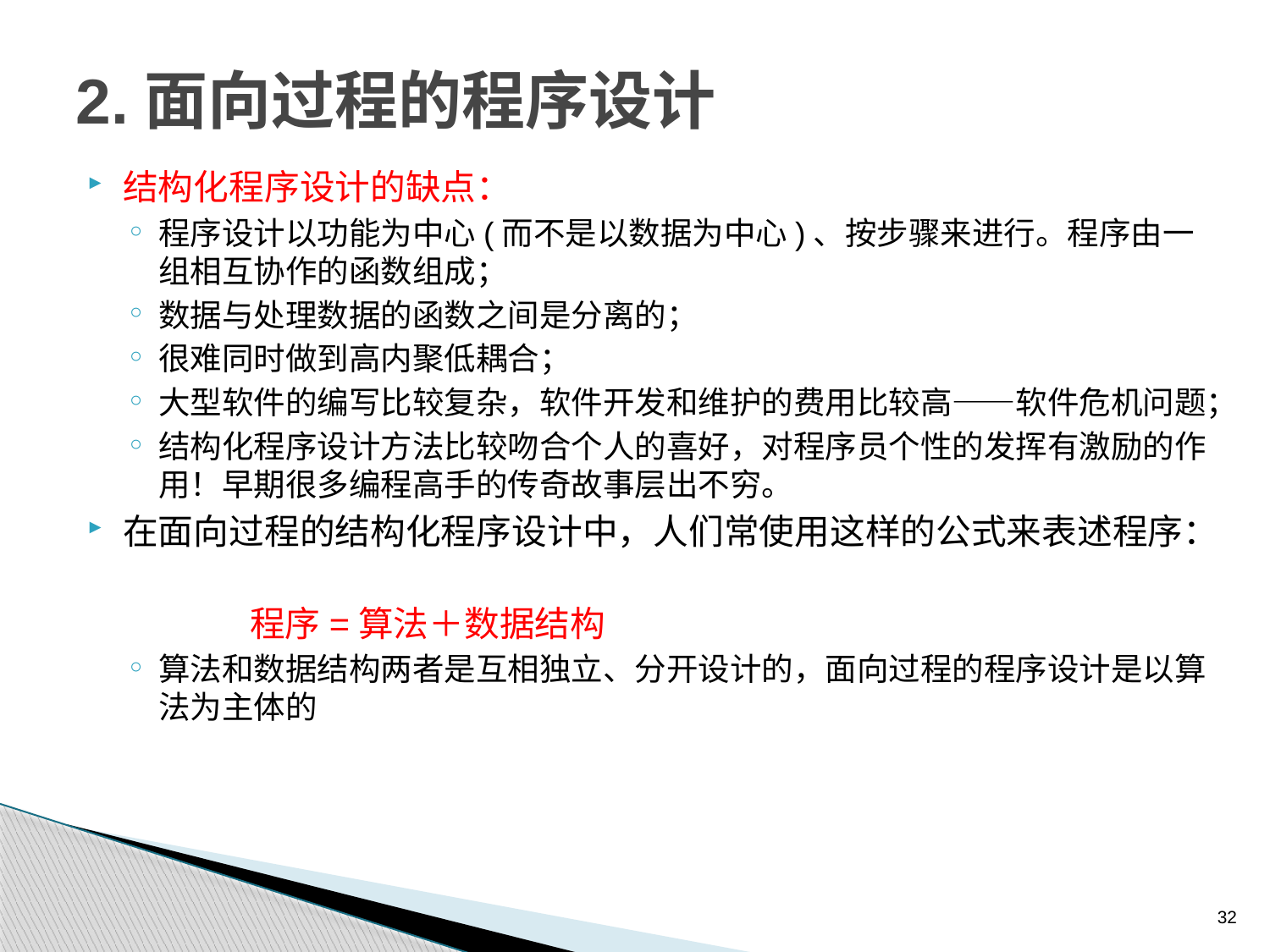

# 2.面向过程的程序设计
结构化程序设计的缺点：
程序设计以功能为中心(而不是以数据为中心)、按步骤来进行。程序由一组相互协作的函数组成；
数据与处理数据的函数之间是分离的；
很难同时做到高内聚低耦合；
大型软件的编写比较复杂，软件开发和维护的费用比较高——软件危机问题；
结构化程序设计方法比较吻合个人的喜好，对程序员个性的发挥有激励的作用！早期很多编程高手的传奇故事层出不穷。
在面向过程的结构化程序设计中，人们常使用这样的公式来表述程序：
		程序=算法＋数据结构
算法和数据结构两者是互相独立、分开设计的，面向过程的程序设计是以算法为主体的

32